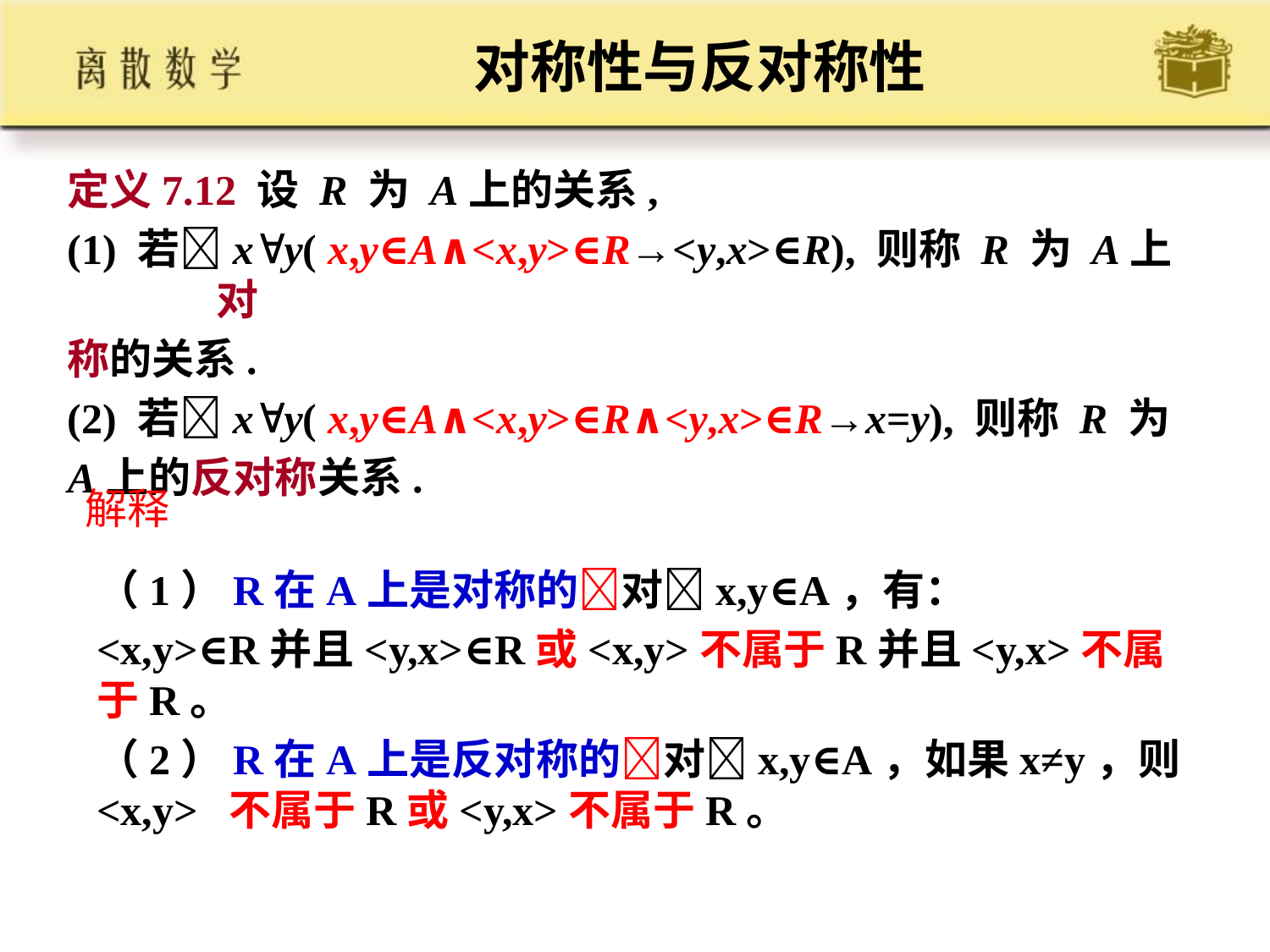

# 对称性与反对称性
定义7.12 设 R 为 A上的关系,
(1) 若∀x∀y( x,y∈A∧<x,y>∈R→<y,x>∈R), 则称 R 为 A上对
称的关系.
(2) 若∀x∀y( x,y∈A∧<x,y>∈R∧<y,x>∈R→x=y), 则称 R 为
A上的反对称关系.
解释
（1）R在A上是对称的⇔对∀x,y∈A，有：
<x,y>∈R并且<y,x>∈R或<x,y>不属于R并且<y,x>不属于R。
（2）R在A上是反对称的⇔对∀x,y∈A，如果x≠y，则<x,y>  不属于R或<y,x>不属于R。
40